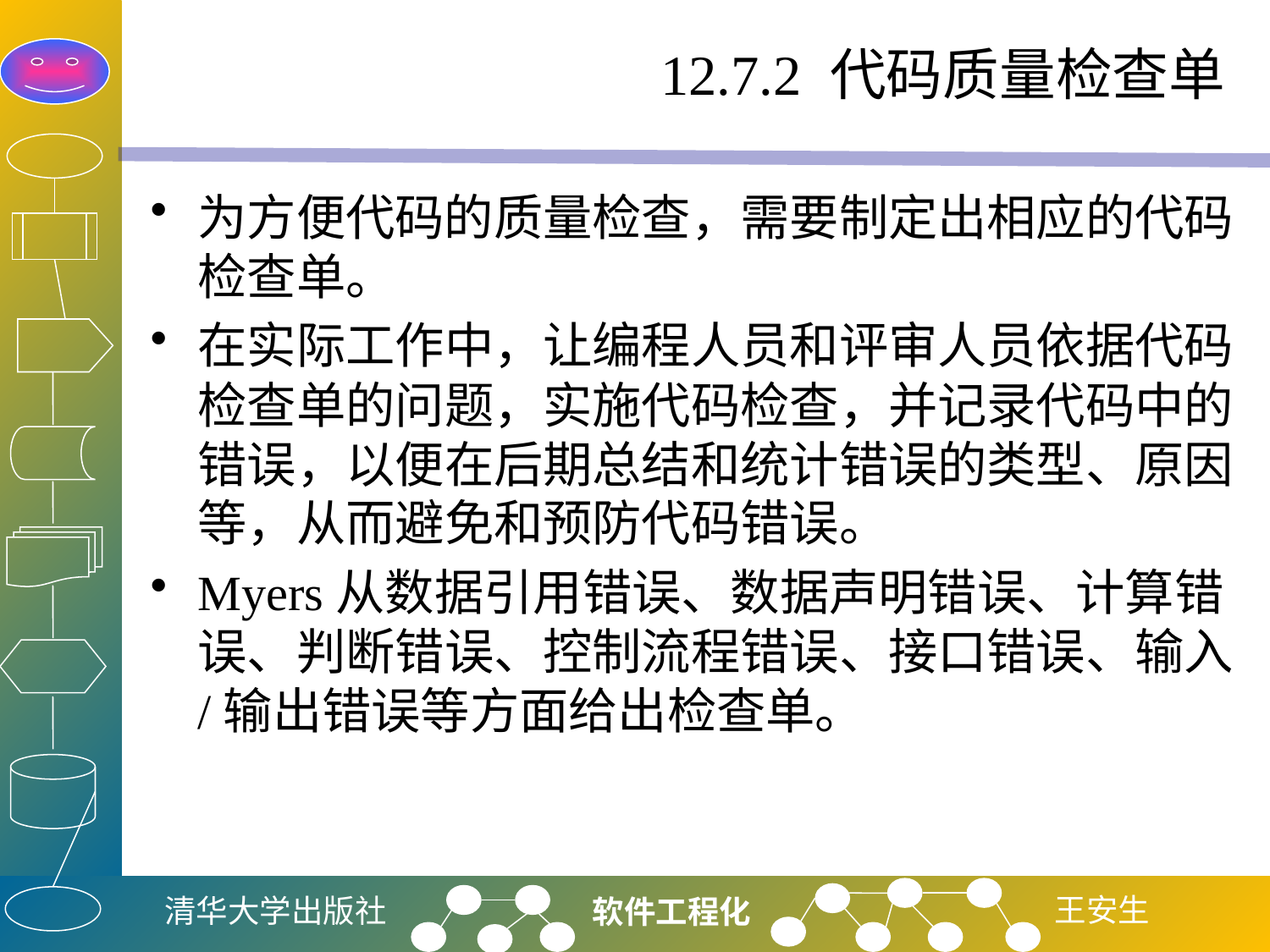

# 12.7.2 代码质量检查单
为方便代码的质量检查，需要制定出相应的代码检查单。
在实际工作中，让编程人员和评审人员依据代码检查单的问题，实施代码检查，并记录代码中的错误，以便在后期总结和统计错误的类型、原因等，从而避免和预防代码错误。
Myers从数据引用错误、数据声明错误、计算错误、判断错误、控制流程错误、接口错误、输入/输出错误等方面给出检查单。